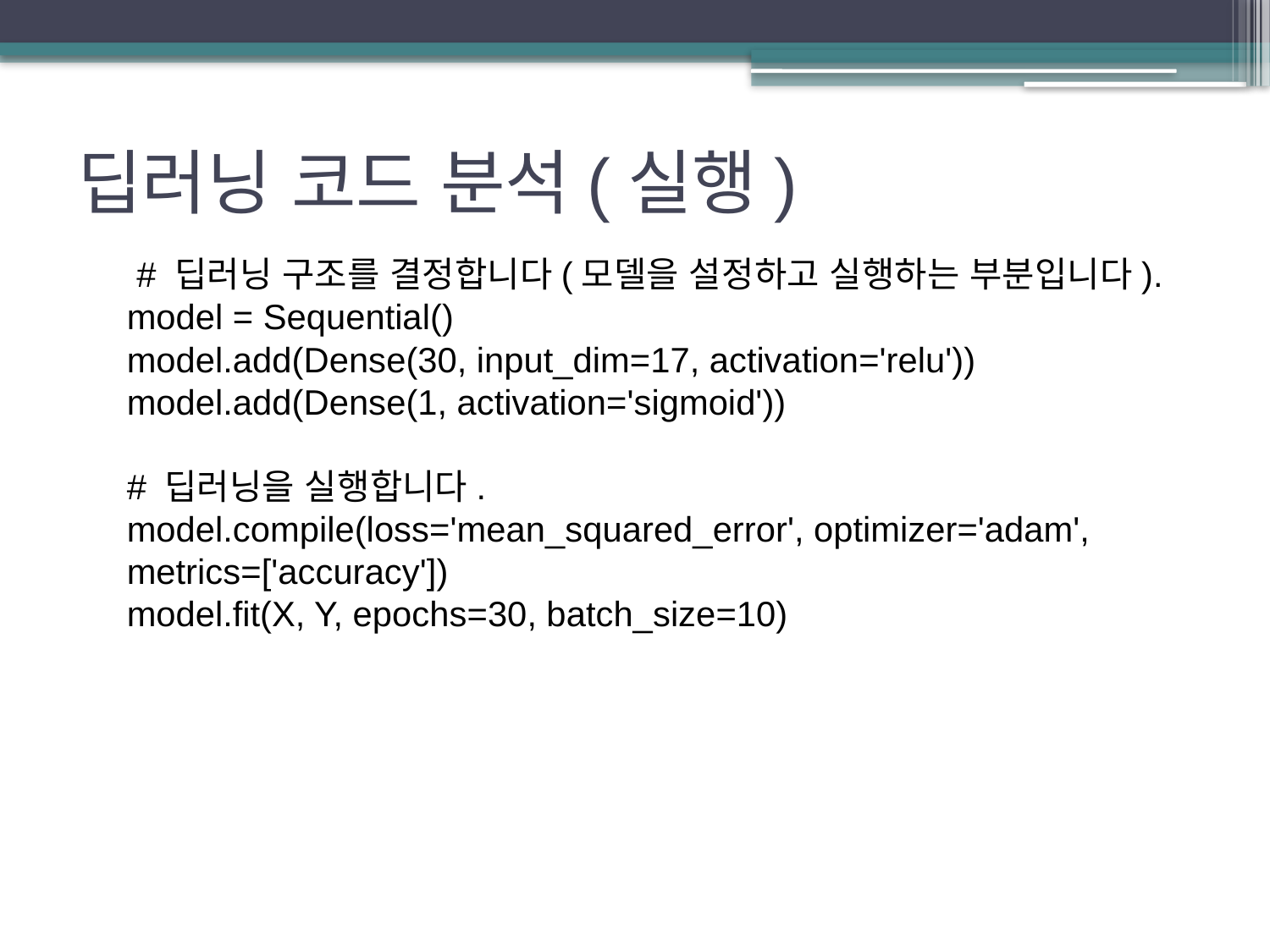

# 딥러닝 코드 분석(실행)
	 # 딥러닝 구조를 결정합니다(모델을 설정하고 실행하는 부분입니다).
model = Sequential()
model.add(Dense(30, input_dim=17, activation='relu'))
model.add(Dense(1, activation='sigmoid'))
# 딥러닝을 실행합니다.
model.compile(loss='mean_squared_error', optimizer='adam', metrics=['accuracy'])
model.fit(X, Y, epochs=30, batch_size=10)